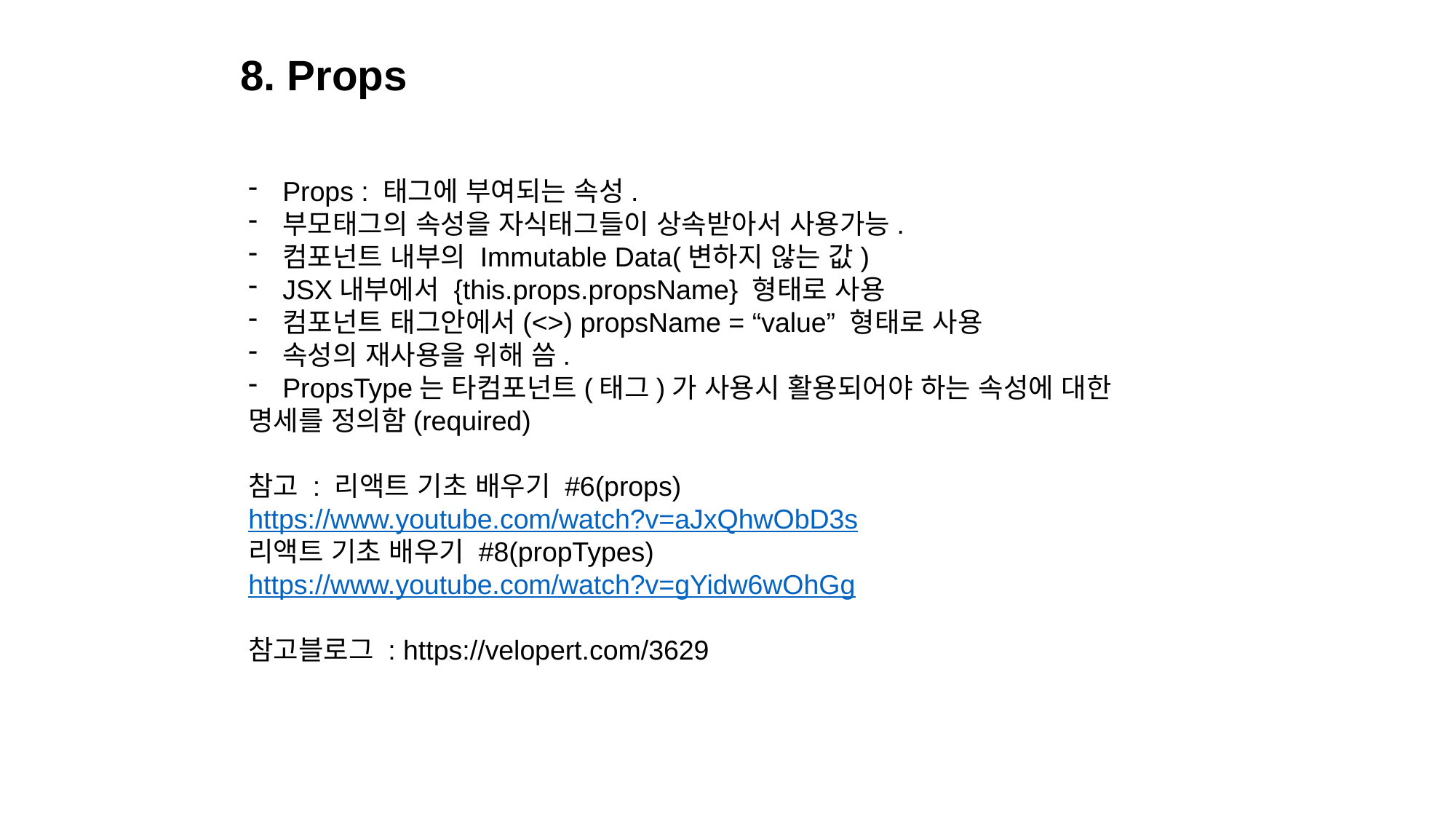

8. Props
Props : 태그에 부여되는 속성.
부모태그의 속성을 자식태그들이 상속받아서 사용가능.
컴포넌트 내부의 Immutable Data(변하지 않는 값)
JSX내부에서 {this.props.propsName} 형태로 사용
컴포넌트 태그안에서(<>) propsName = “value” 형태로 사용
속성의 재사용을 위해 씀.
PropsType는 타컴포넌트(태그)가 사용시 활용되어야 하는 속성에 대한
명세를 정의함(required)

참고 : 리액트 기초 배우기 #6(props)
https://www.youtube.com/watch?v=aJxQhwObD3s
리액트 기초 배우기 #8(propTypes)
https://www.youtube.com/watch?v=gYidw6wOhGg

참고블로그 : https://velopert.com/3629